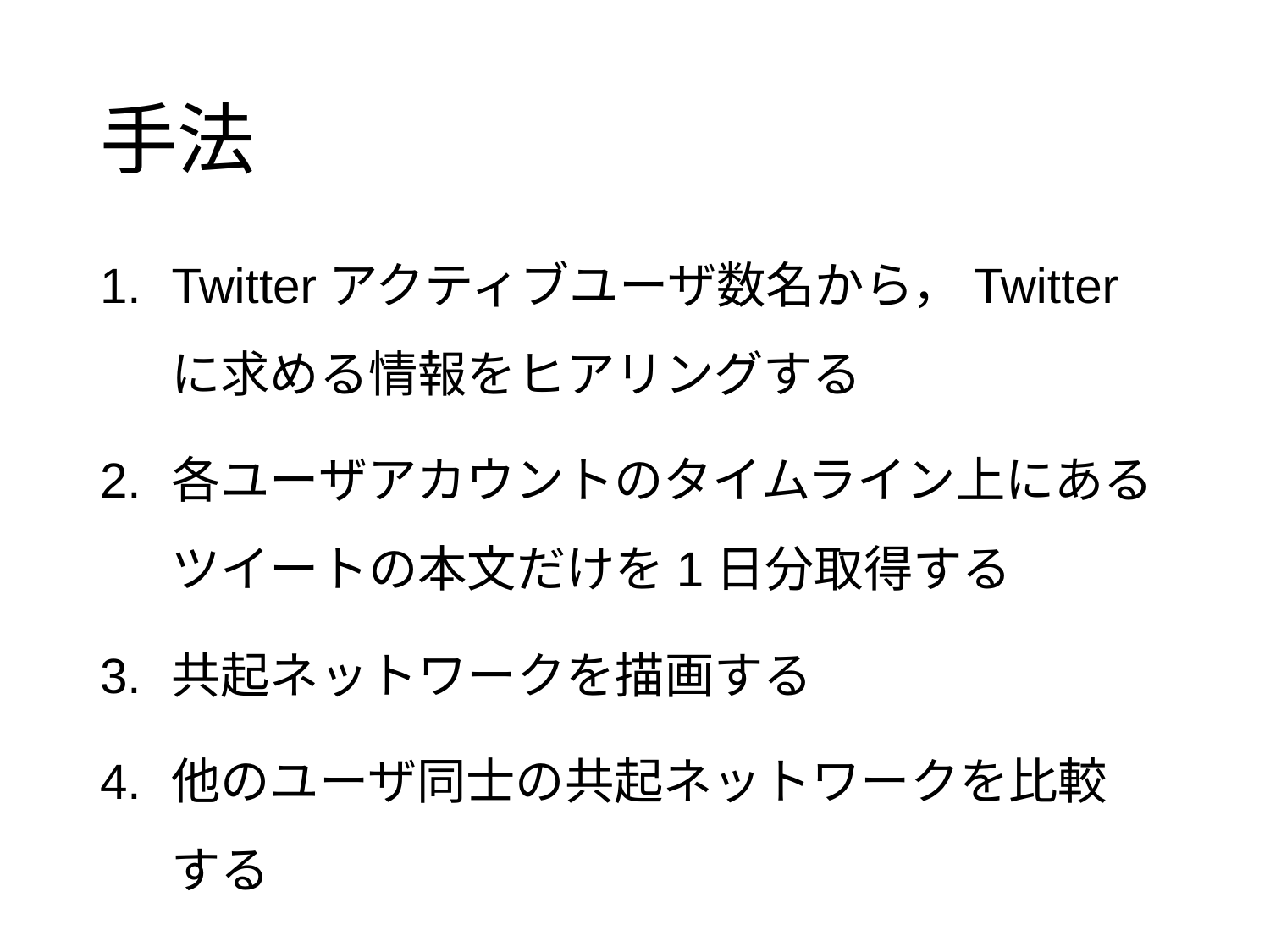

# 手法
Twitterアクティブユーザ数名から，Twitterに求める情報をヒアリングする
各ユーザアカウントのタイムライン上にあるツイートの本文だけを1日分取得する
共起ネットワークを描画する
他のユーザ同士の共起ネットワークを比較　する